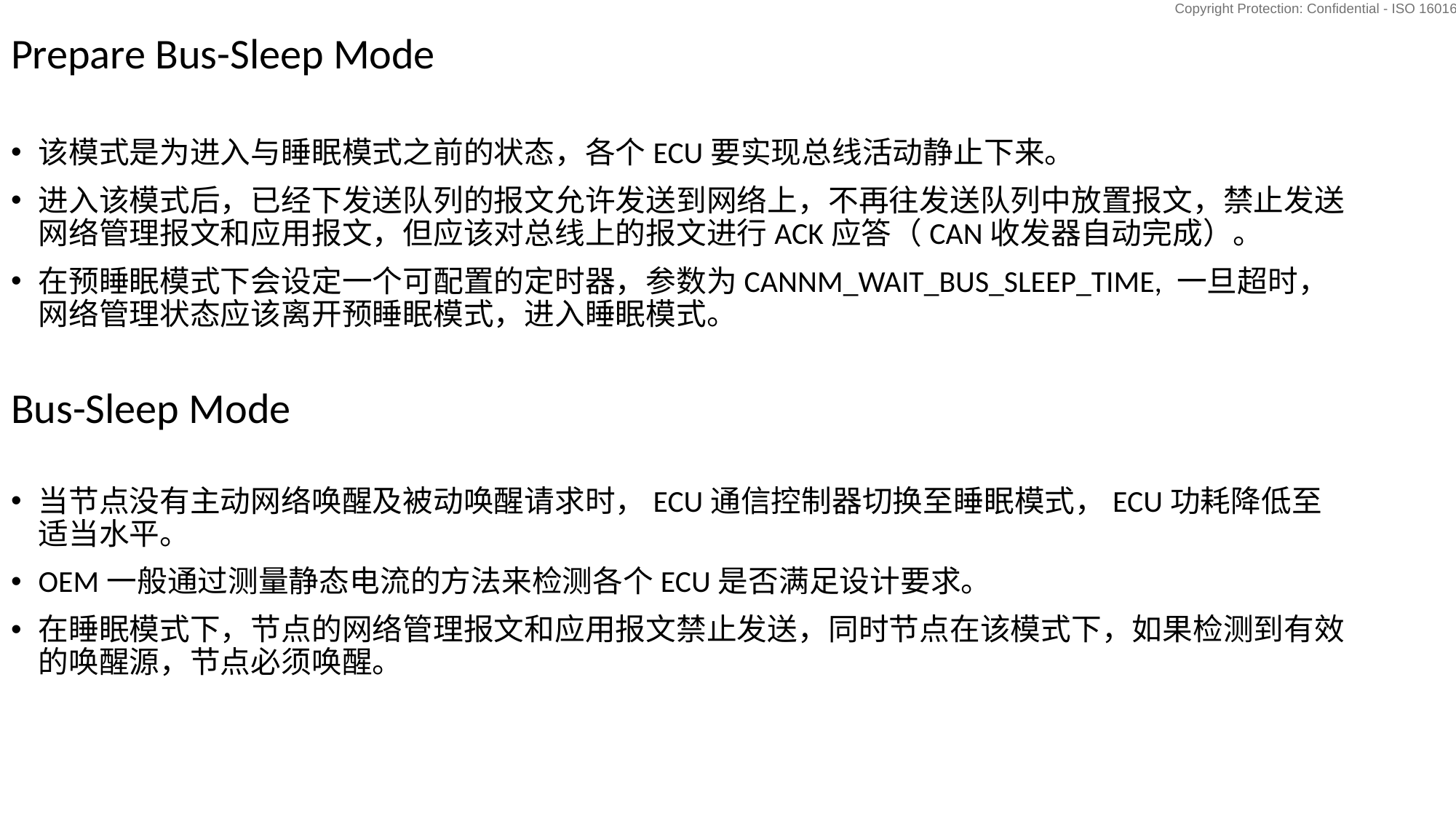

Prepare Bus-Sleep Mode
该模式是为进入与睡眠模式之前的状态，各个ECU要实现总线活动静止下来。
进入该模式后，已经下发送队列的报文允许发送到网络上，不再往发送队列中放置报文，禁止发送网络管理报文和应用报文，但应该对总线上的报文进行ACK应答（CAN收发器自动完成）。
在预睡眠模式下会设定一个可配置的定时器，参数为CANNM_WAIT_BUS_SLEEP_TIME, 一旦超时，网络管理状态应该离开预睡眠模式，进入睡眠模式。
Bus-Sleep Mode
当节点没有主动网络唤醒及被动唤醒请求时，ECU通信控制器切换至睡眠模式，ECU功耗降低至适当水平。
OEM一般通过测量静态电流的方法来检测各个ECU是否满足设计要求。
在睡眠模式下，节点的网络管理报文和应用报文禁止发送，同时节点在该模式下，如果检测到有效的唤醒源，节点必须唤醒。